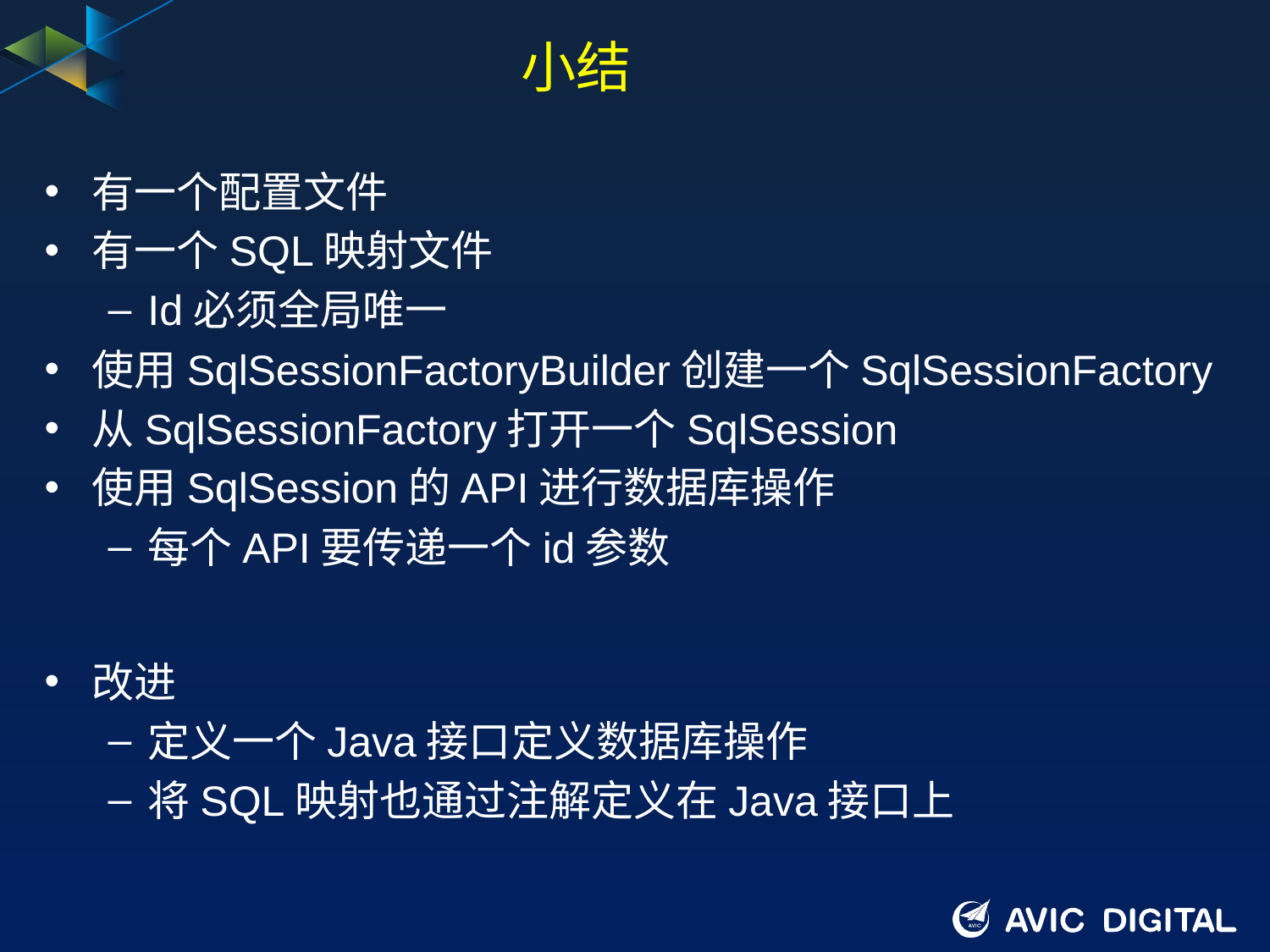

# 小结
有一个配置文件
有一个SQL映射文件
Id必须全局唯一
使用SqlSessionFactoryBuilder创建一个SqlSessionFactory
从SqlSessionFactory打开一个SqlSession
使用SqlSession的API进行数据库操作
每个API要传递一个id参数

改进
定义一个Java接口定义数据库操作
将SQL映射也通过注解定义在Java接口上